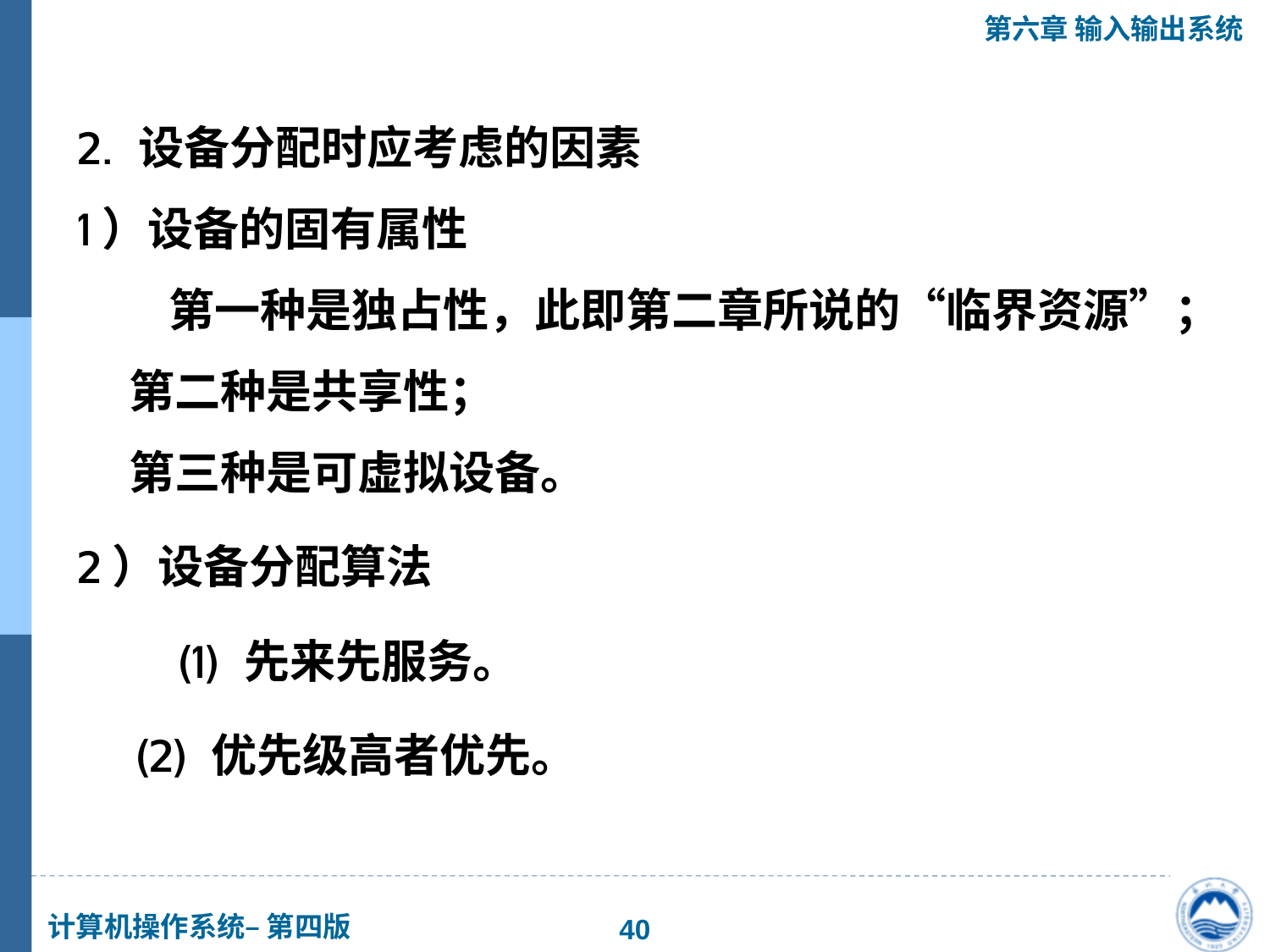

2. 设备分配时应考虑的因素
1）设备的固有属性
　　第一种是独占性，此即第二章所说的“临界资源”；
    第二种是共享性；
    第三种是可虚拟设备。
2）设备分配算法
　　(1) 先来先服务。
    (2) 优先级高者优先。